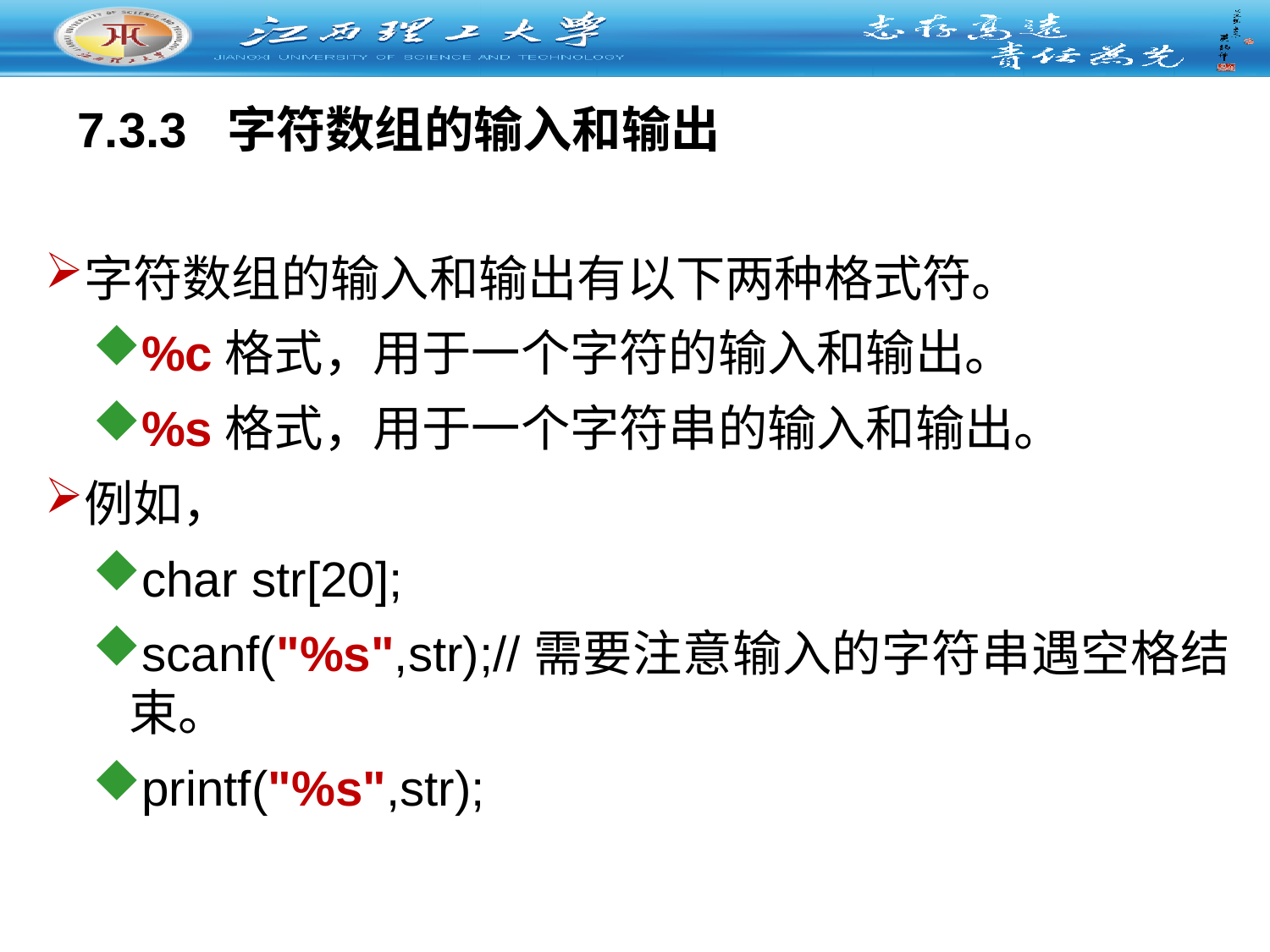

# 7.3.3  字符数组的输入和输出
字符数组的输入和输出有以下两种格式符。
%c格式，用于一个字符的输入和输出。
%s格式，用于一个字符串的输入和输出。
例如，
char str[20];
scanf("%s",str);//需要注意输入的字符串遇空格结束。
printf("%s",str);